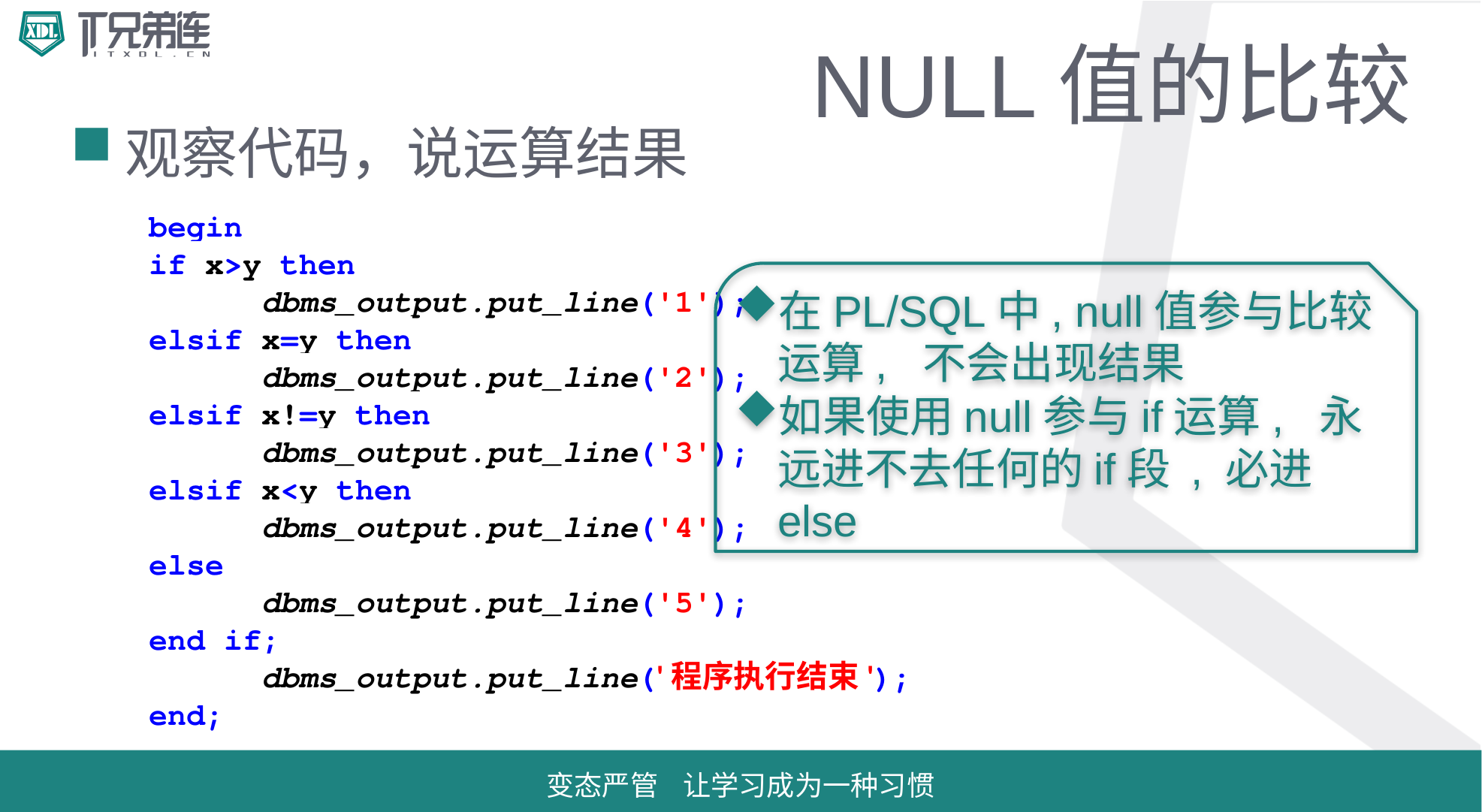

# NULL值的比较
观察代码，说运算结果
begin
if x>y then
	dbms_output.put_line('1');
elsif x=y then
	dbms_output.put_line('2');
elsif x!=y then
	dbms_output.put_line('3');
elsif x<y then
	dbms_output.put_line('4');
else
	dbms_output.put_line('5');
end if;
	dbms_output.put_line('程序执行结束');
end;
在PL/SQL中, null值参与比较运算,  不会出现结果
如果使用null参与if运算,  永远进不去任何的if段 , 必进else